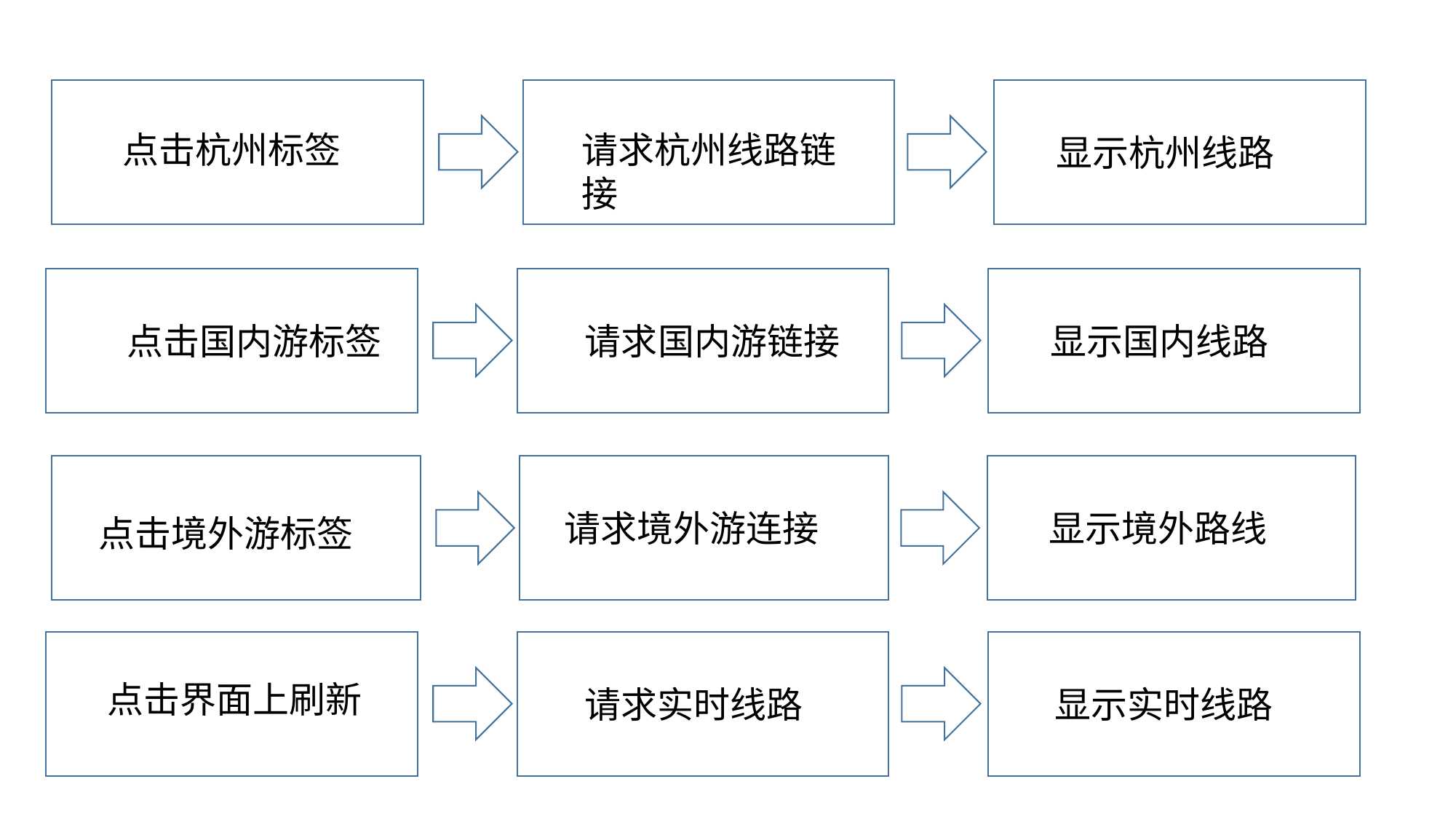

点击杭州标签
请求杭州线路链接
显示杭州线路

点击国内游标签
请求国内游链接
显示国内线路

请求境外游连接
显示境外路线
点击境外游标签

点击界面上刷新
显示实时线路
请求实时线路